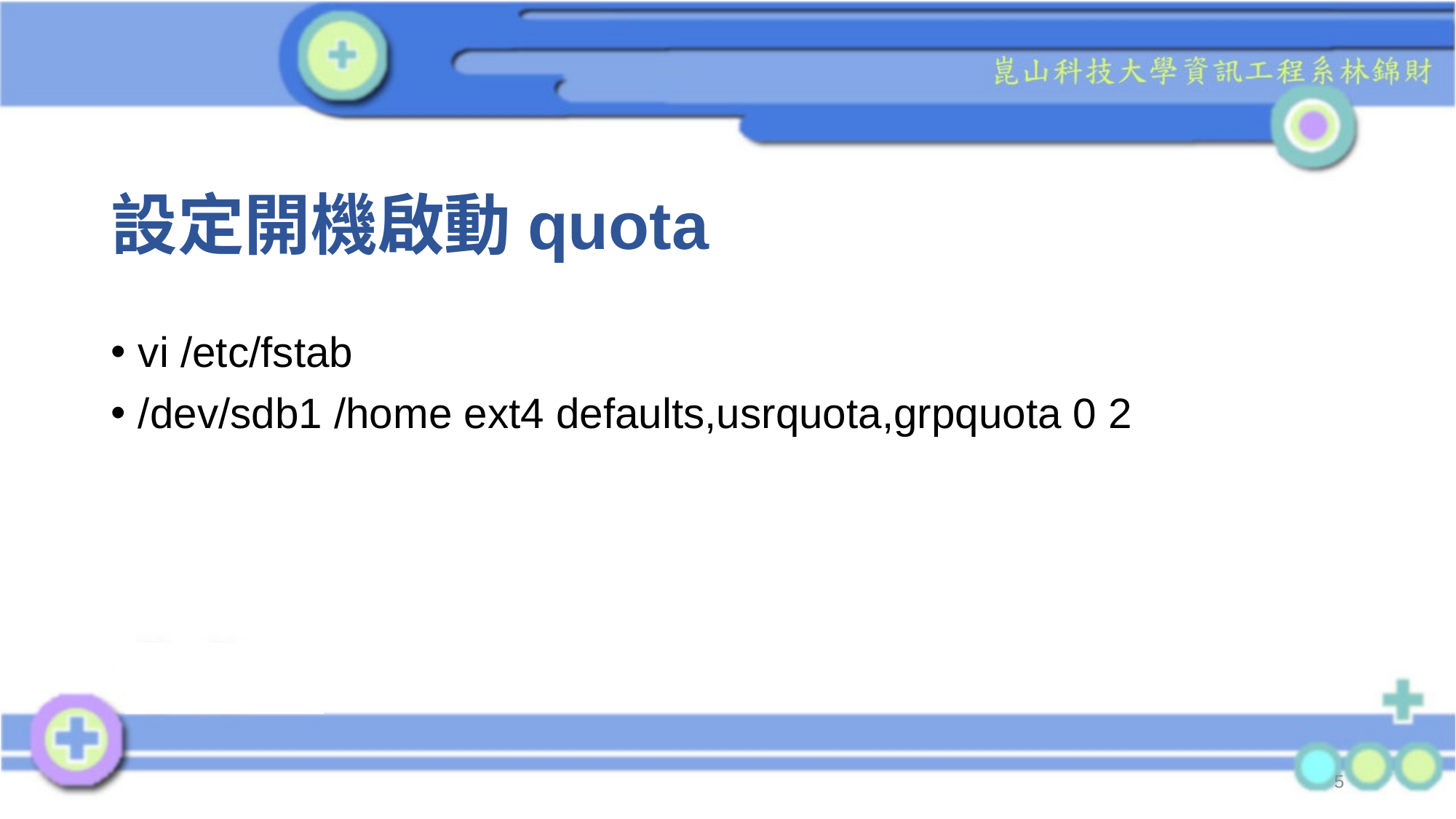

# 設定開機啟動quota
vi /etc/fstab
/dev/sdb1 /home ext4 defaults,usrquota,grpquota 0 2
5